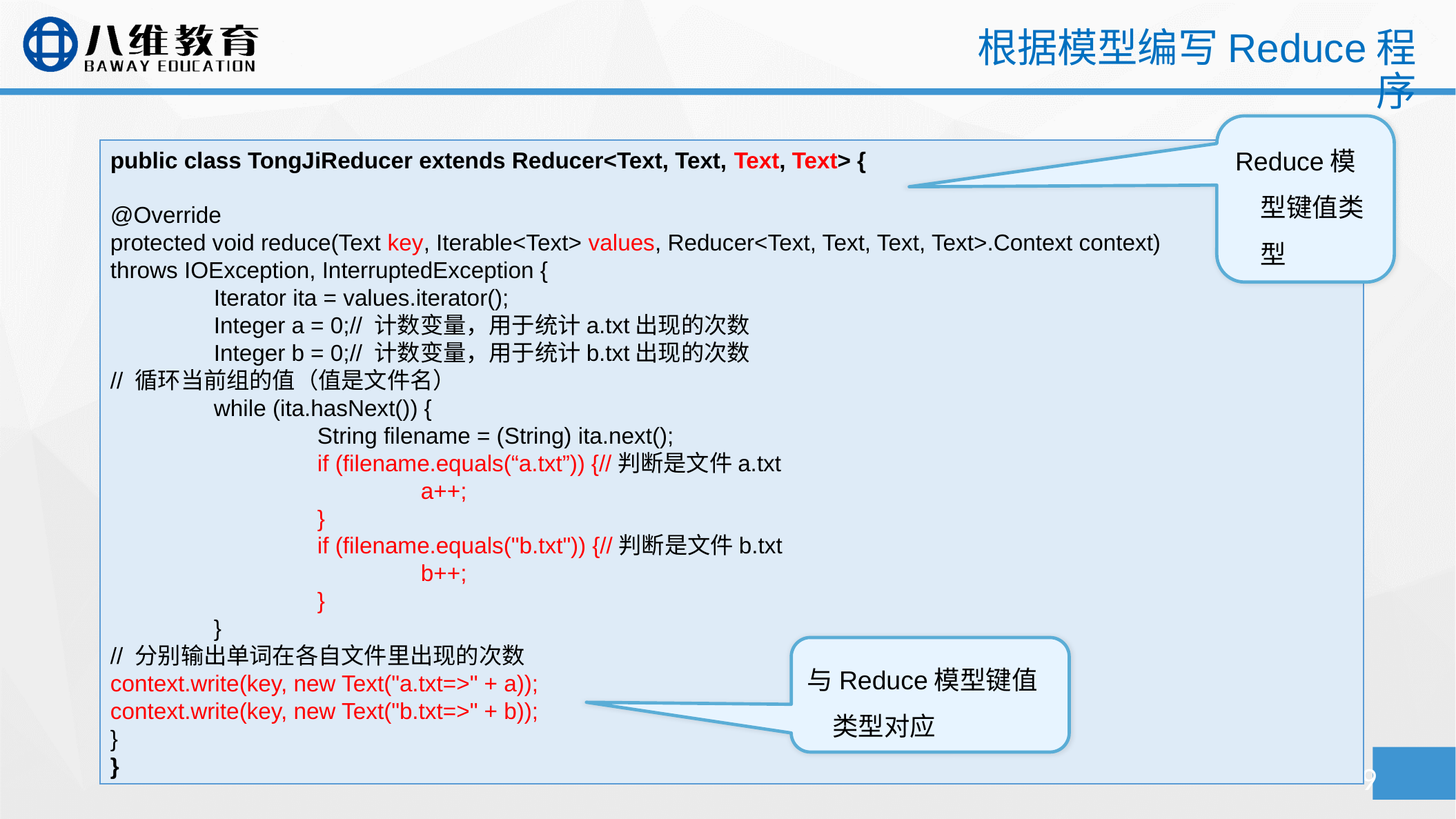

根据模型编写Reduce程序
Reduce模型键值类型
public class TongJiReducer extends Reducer<Text, Text, Text, Text> {
@Override
protected void reduce(Text key, Iterable<Text> values, Reducer<Text, Text, Text, Text>.Context context)
throws IOException, InterruptedException {
	Iterator ita = values.iterator();
	Integer a = 0;// 计数变量，用于统计a.txt出现的次数
	Integer b = 0;// 计数变量，用于统计b.txt出现的次数
// 循环当前组的值（值是文件名）
	while (ita.hasNext()) {
		String filename = (String) ita.next();
		if (filename.equals(“a.txt”)) {//判断是文件a.txt
			a++;
		}
		if (filename.equals("b.txt")) {//判断是文件b.txt
			b++;
		}
	}
// 分别输出单词在各自文件里出现的次数
context.write(key, new Text("a.txt=>" + a));
context.write(key, new Text("b.txt=>" + b));
}
}
与Reduce模型键值类型对应